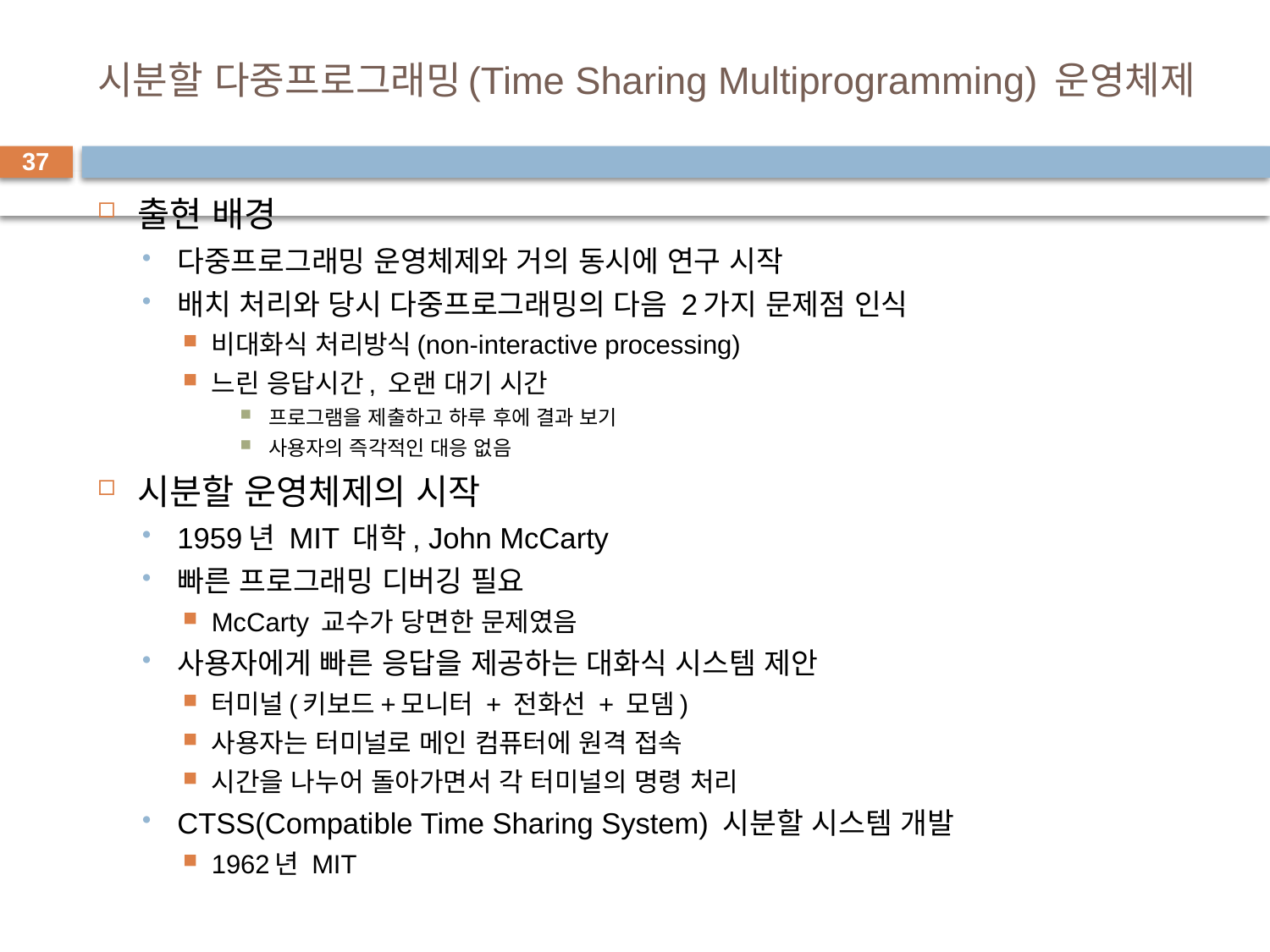

# 시분할 다중프로그래밍(Time Sharing Multiprogramming) 운영체제
37
출현 배경
다중프로그래밍 운영체제와 거의 동시에 연구 시작
배치 처리와 당시 다중프로그래밍의 다음 2가지 문제점 인식
비대화식 처리방식(non-interactive processing)
느린 응답시간, 오랜 대기 시간
프로그램을 제출하고 하루 후에 결과 보기
사용자의 즉각적인 대응 없음
시분할 운영체제의 시작
1959년 MIT 대학, John McCarty
빠른 프로그래밍 디버깅 필요
McCarty 교수가 당면한 문제였음
사용자에게 빠른 응답을 제공하는 대화식 시스템 제안
터미널(키보드+모니터 + 전화선 + 모뎀)
사용자는 터미널로 메인 컴퓨터에 원격 접속
시간을 나누어 돌아가면서 각 터미널의 명령 처리
CTSS(Compatible Time Sharing System) 시분할 시스템 개발
1962년 MIT